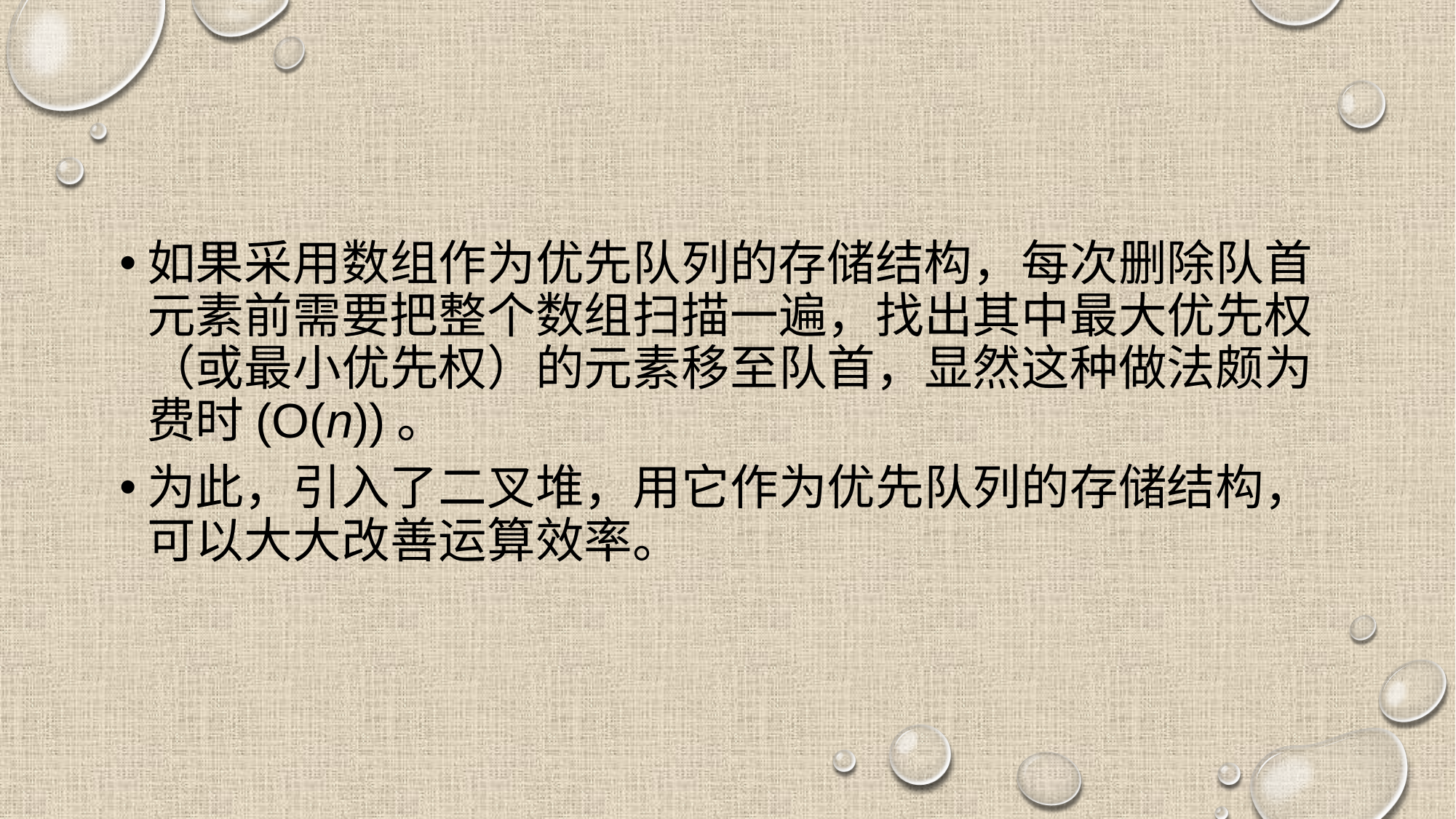

#
如果采用数组作为优先队列的存储结构，每次删除队首元素前需要把整个数组扫描一遍，找出其中最大优先权（或最小优先权）的元素移至队首，显然这种做法颇为费时(O(n))。
为此，引入了二叉堆，用它作为优先队列的存储结构，可以大大改善运算效率。